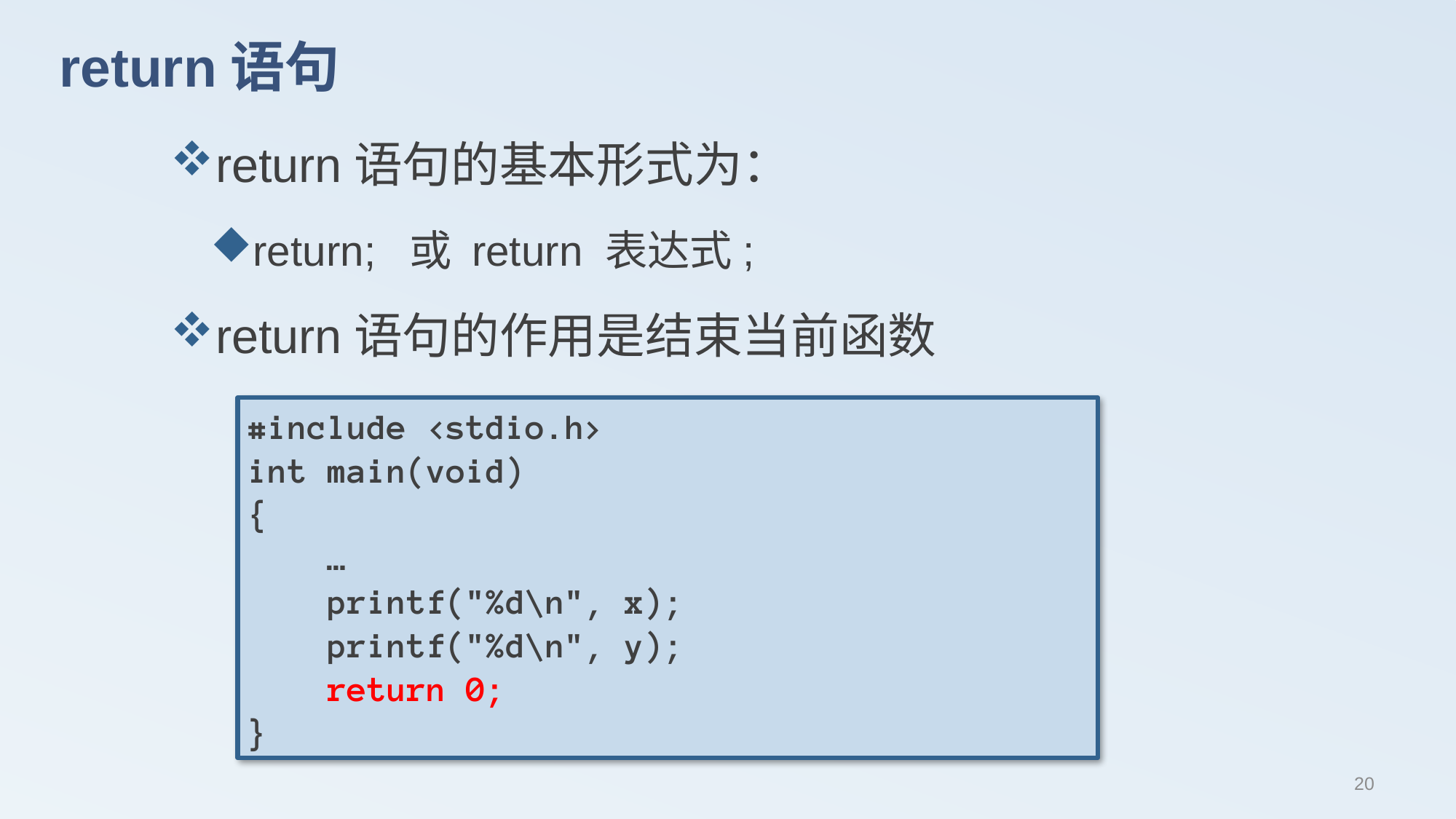

# return语句
return语句的基本形式为：
return;  或 return 表达式;
return语句的作用是结束当前函数

#include <stdio.h>
int main(void)
{
    …
    printf("%d\n", x);
    printf("%d\n", y);
    return 0;
}